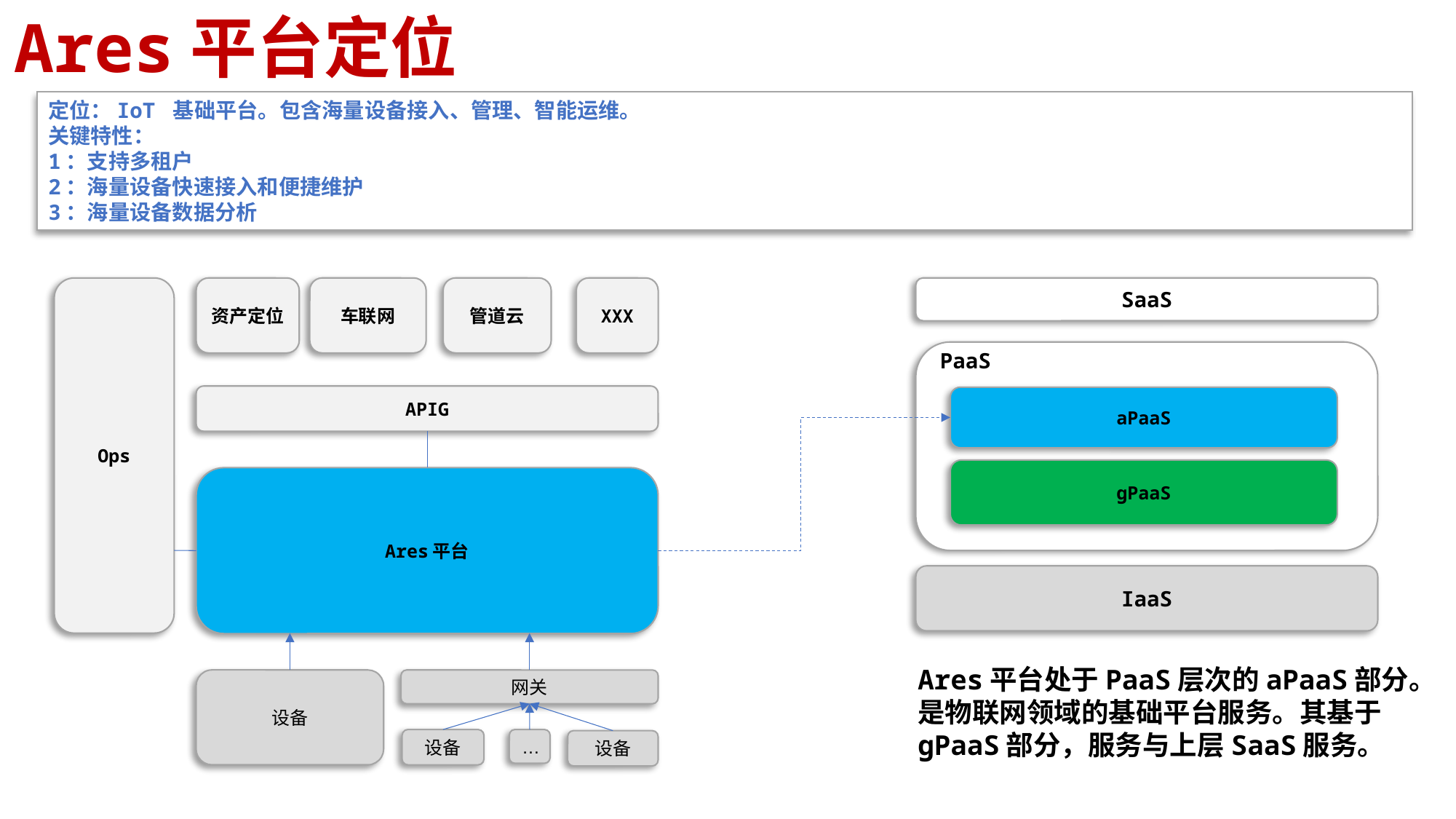

Ares平台定位
定位：IoT 基础平台。包含海量设备接入、管理、智能运维。
关键特性：
1：支持多租户
2：海量设备快速接入和便捷维护
3：海量设备数据分析
SaaS
Ops
XXX
资产定位
车联网
管道云

PaaS
APIG
aPaaS
gPaaS
Ares平台
IaaS
Ares平台处于PaaS层次的aPaaS部分。是物联网领域的基础平台服务。其基于gPaaS部分，服务与上层SaaS服务。
设备
网关
…
设备
设备